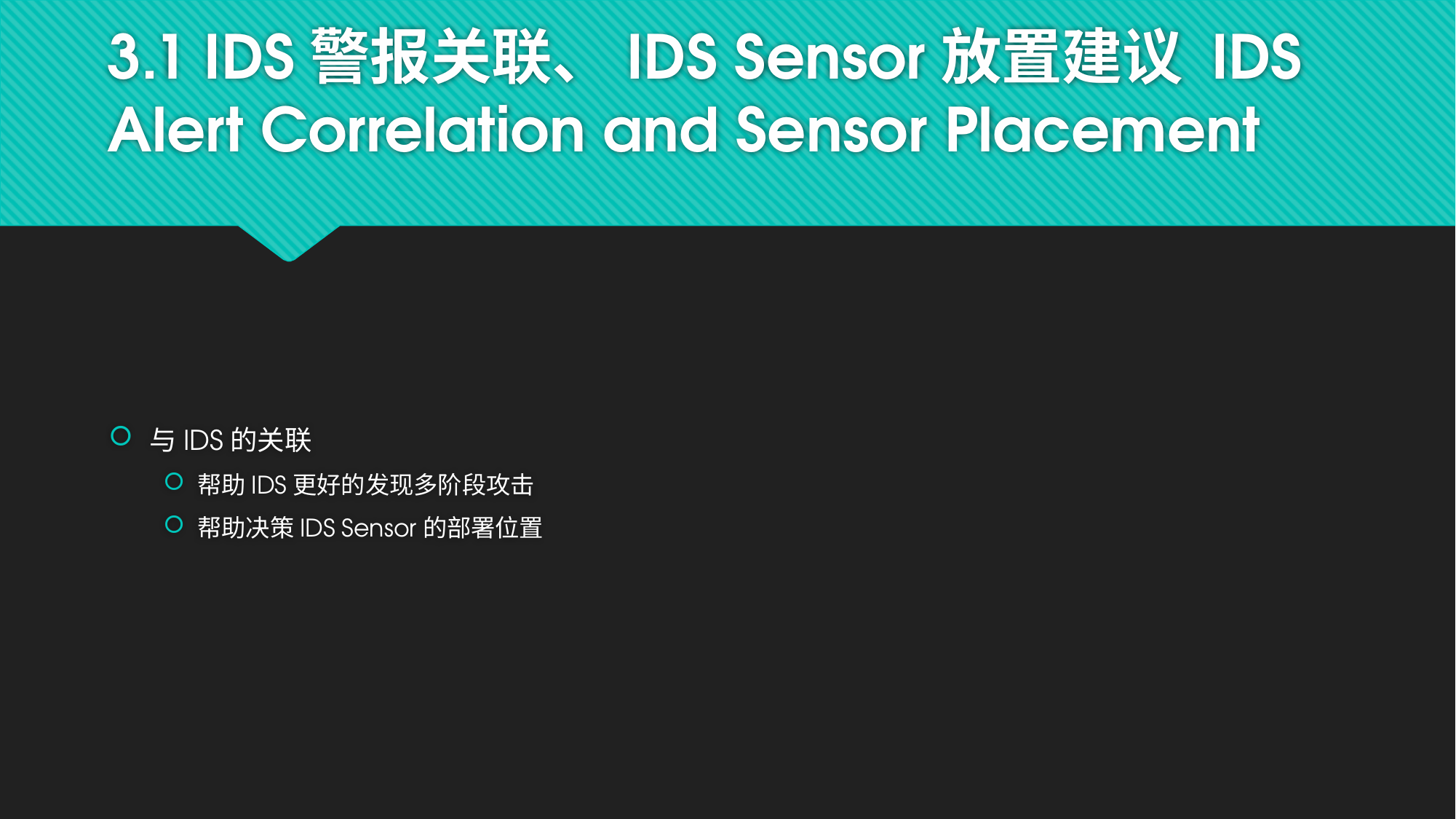

# 3.1 IDS警报关联、IDS Sensor放置建议 IDS Alert Correlation and Sensor Placement
与IDS的关联
帮助IDS更好的发现多阶段攻击
帮助决策IDS Sensor的部署位置